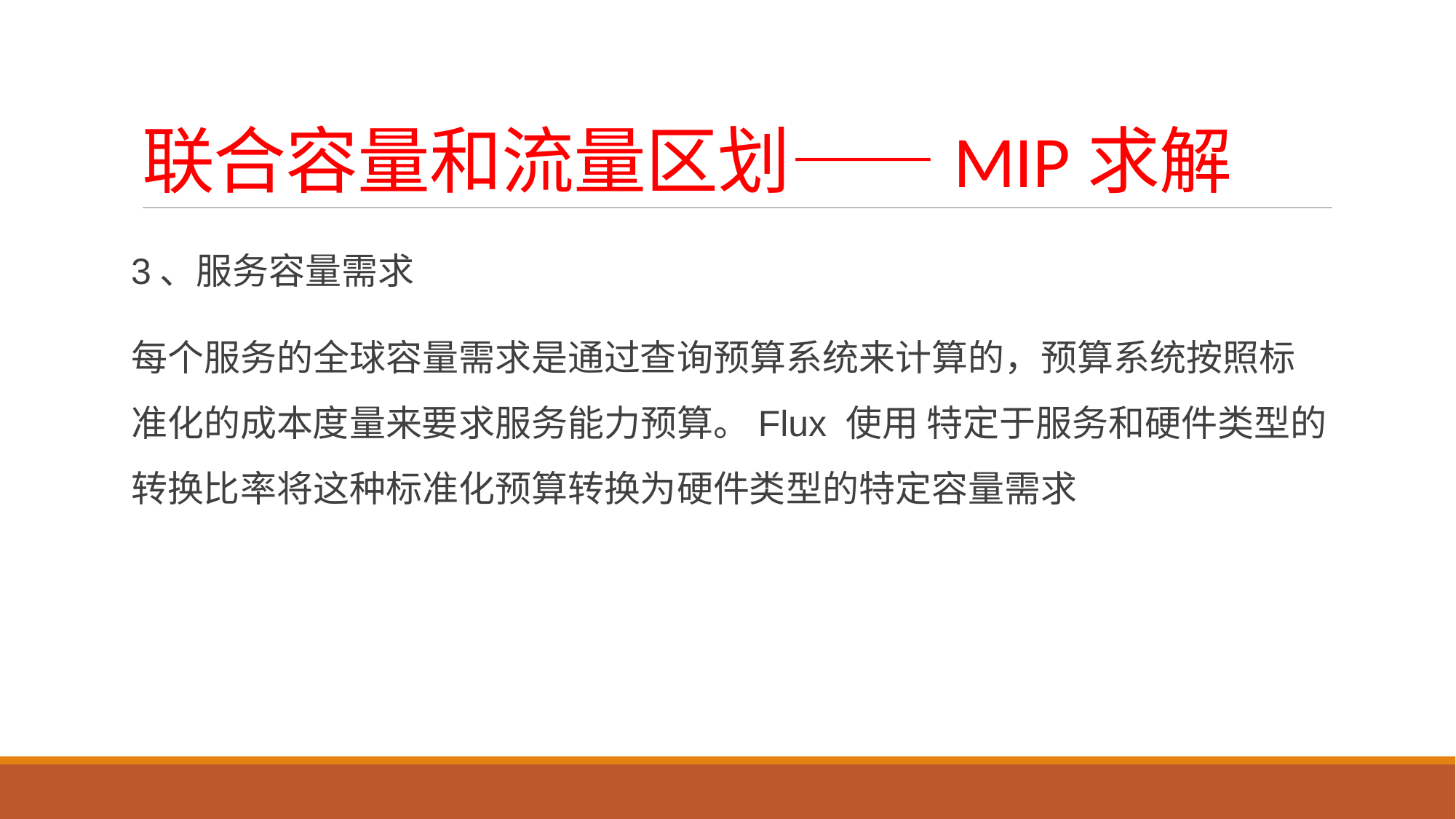

# 联合容量和流量区划——MIP求解
3、服务容量需求
每个服务的全球容量需求是通过查询预算系统来计算的，预算系统按照标准化的成本度量来要求服务能力预算。Flux 使用 特定于服务和硬件类型的转换比率将这种标准化预算转换为硬件类型的特定容量需求